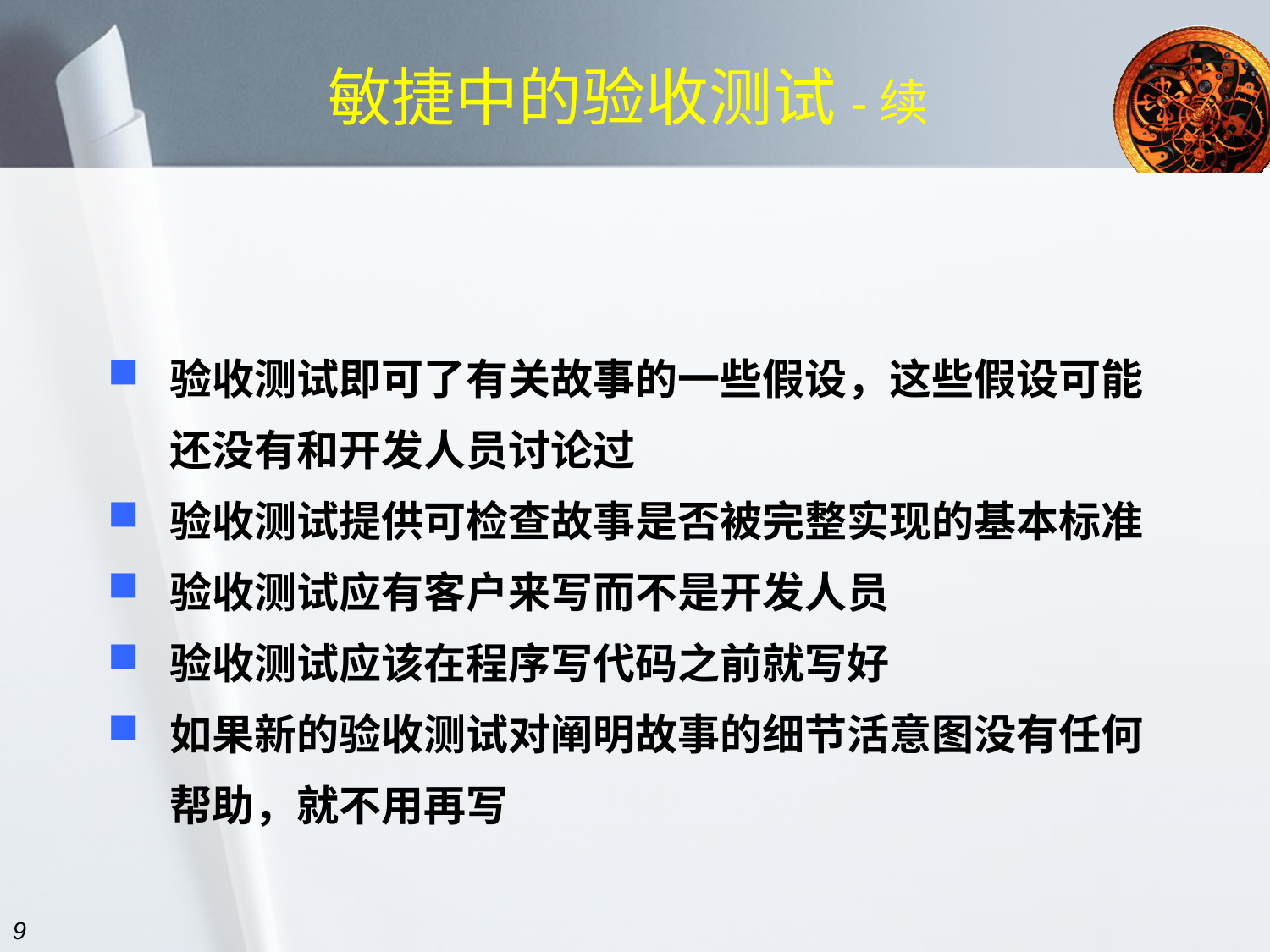

# 敏捷中的验收测试-续
验收测试即可了有关故事的一些假设，这些假设可能还没有和开发人员讨论过
验收测试提供可检查故事是否被完整实现的基本标准
验收测试应有客户来写而不是开发人员
验收测试应该在程序写代码之前就写好
如果新的验收测试对阐明故事的细节活意图没有任何帮助，就不用再写
9